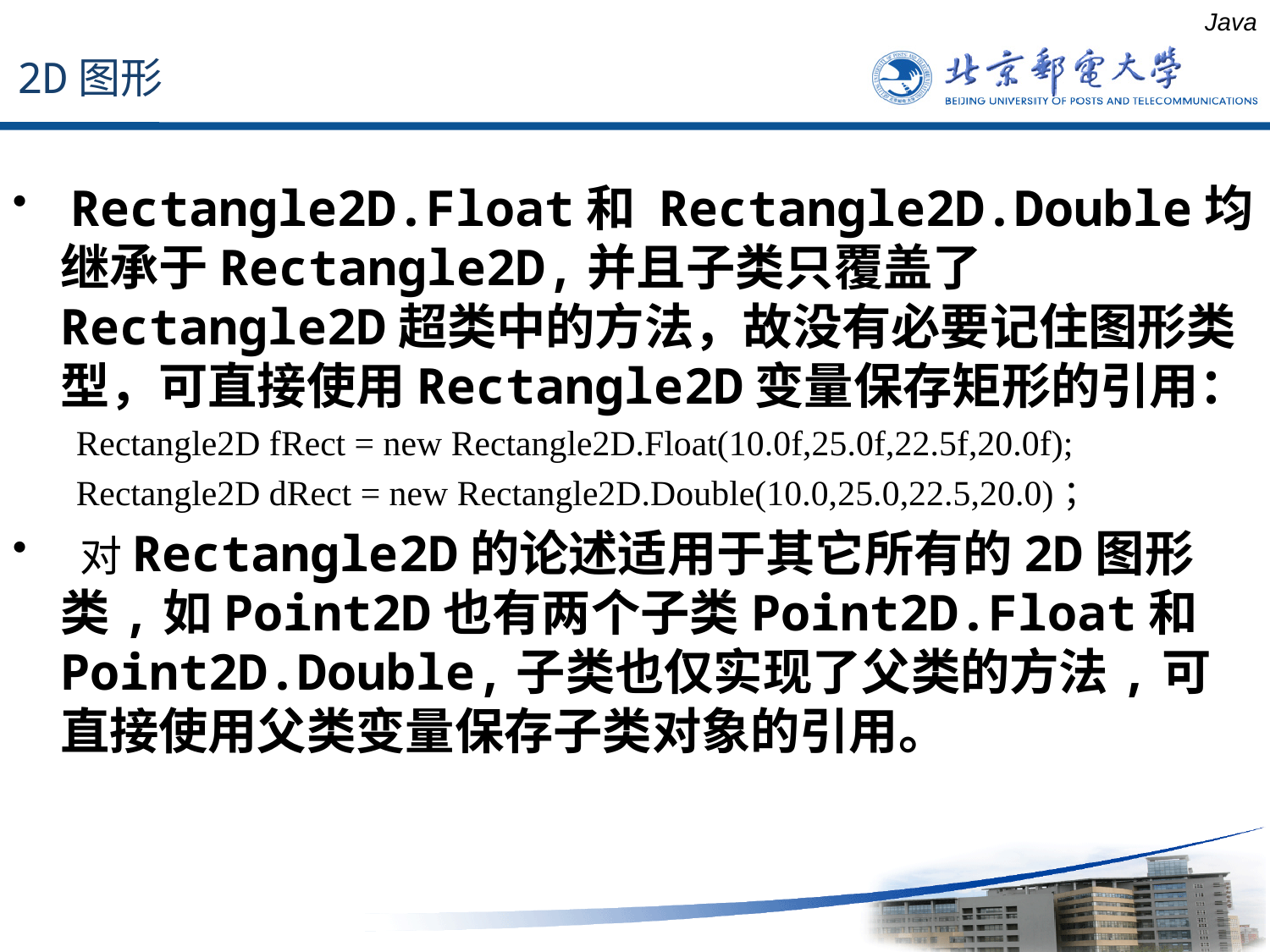

2D图形
Java
 Rectangle2D.Float和 Rectangle2D.Double均继承于Rectangle2D,并且子类只覆盖了Rectangle2D超类中的方法，故没有必要记住图形类型，可直接使用Rectangle2D变量保存矩形的引用：
Rectangle2D fRect = new Rectangle2D.Float(10.0f,25.0f,22.5f,20.0f);
Rectangle2D dRect = new Rectangle2D.Double(10.0,25.0,22.5,20.0)；
 对Rectangle2D的论述适用于其它所有的2D图形类,如Point2D也有两个子类Point2D.Float和Point2D.Double,子类也仅实现了父类的方法,可直接使用父类变量保存子类对象的引用。